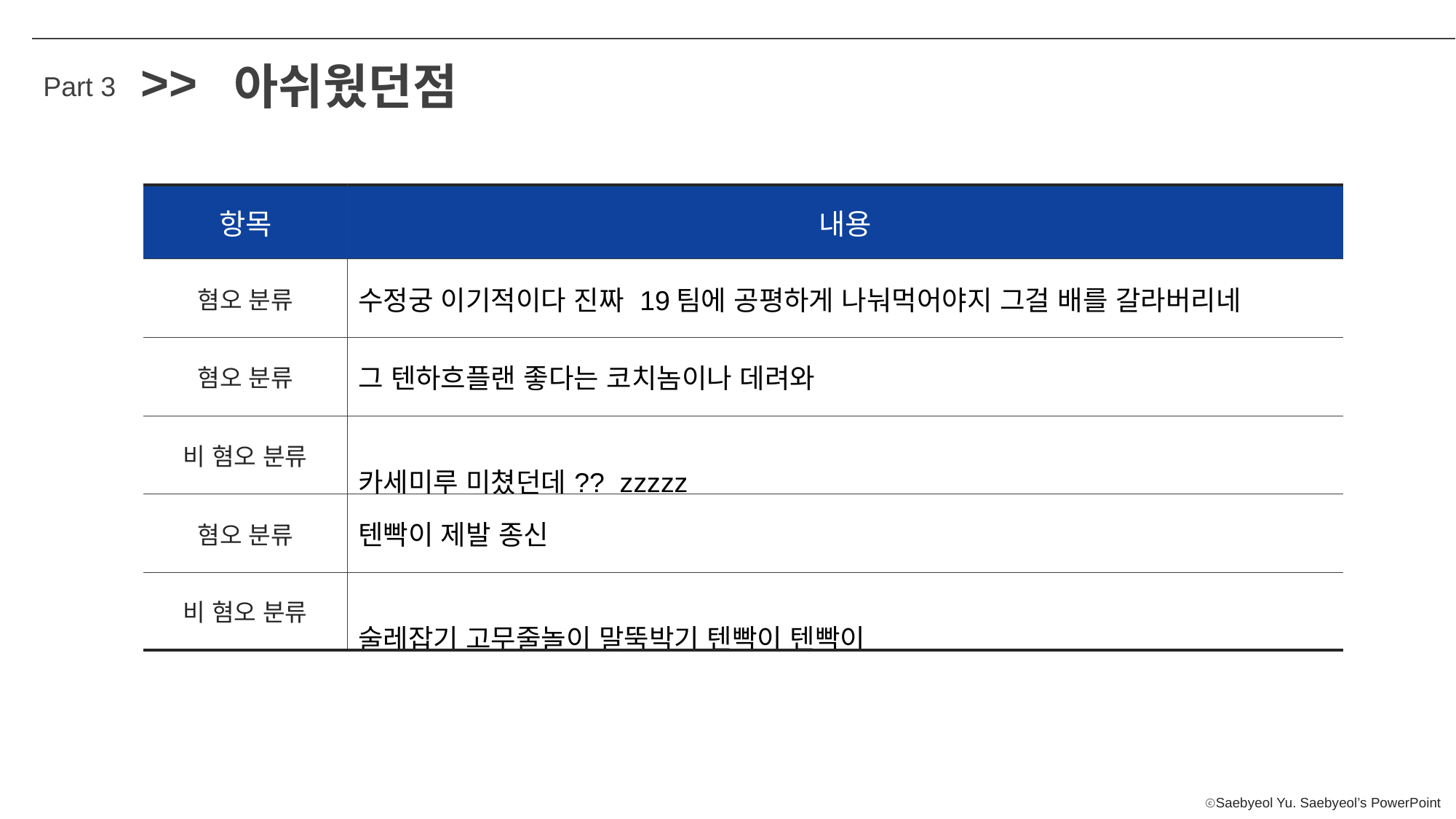

>>
아쉬웠던점
Part 3
| 항목 | 내용 |
| --- | --- |
| 혐오 분류 | 수정궁 이기적이다 진짜 19팀에 공평하게 나눠먹어야지 그걸 배를 갈라버리네 |
| 혐오 분류 | 그 텐하흐플랜 좋다는 코치놈이나 데려와 |
| 비 혐오 분류 | 카세미루 미쳤던데?? zzzzz |
| 혐오 분류 | 텐빡이 제발 종신 |
| 비 혐오 분류 | 술레잡기 고무줄놀이 말뚝박기 텐빡이 텐빡이 |